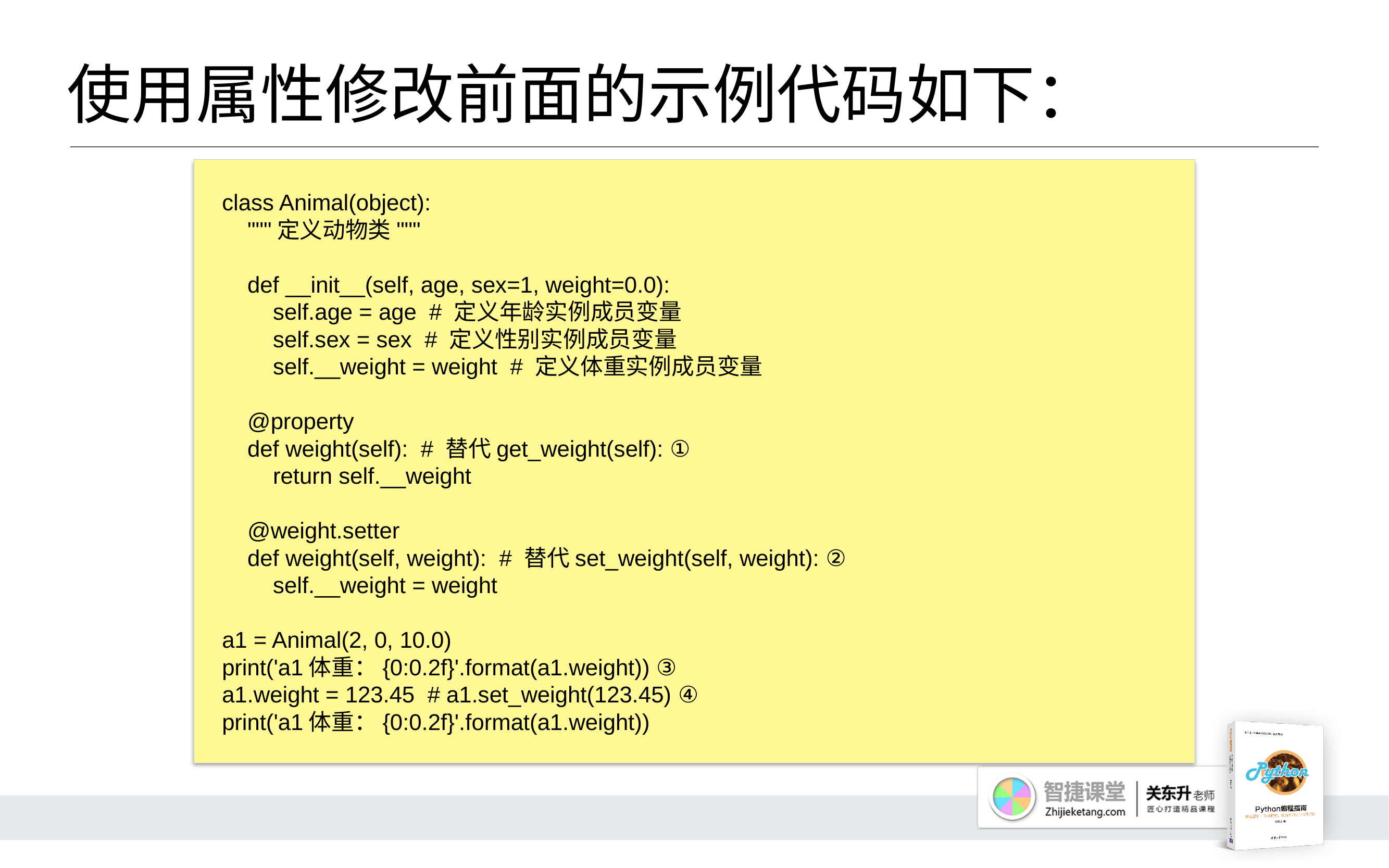

# 使用属性修改前面的示例代码如下：
class Animal(object):
    """定义动物类"""

    def __init__(self, age, sex=1, weight=0.0):
        self.age = age  # 定义年龄实例成员变量
        self.sex = sex  # 定义性别实例成员变量
        self.__weight = weight  # 定义体重实例成员变量

    @property
    def weight(self):  # 替代get_weight(self): ①
        return self.__weight

    @weight.setter
    def weight(self, weight):  # 替代set_weight(self, weight): ②
        self.__weight = weight

a1 = Animal(2, 0, 10.0)
print('a1体重：{0:0.2f}'.format(a1.weight)) ③
a1.weight = 123.45  # a1.set_weight(123.45) ④
print('a1体重：{0:0.2f}'.format(a1.weight))